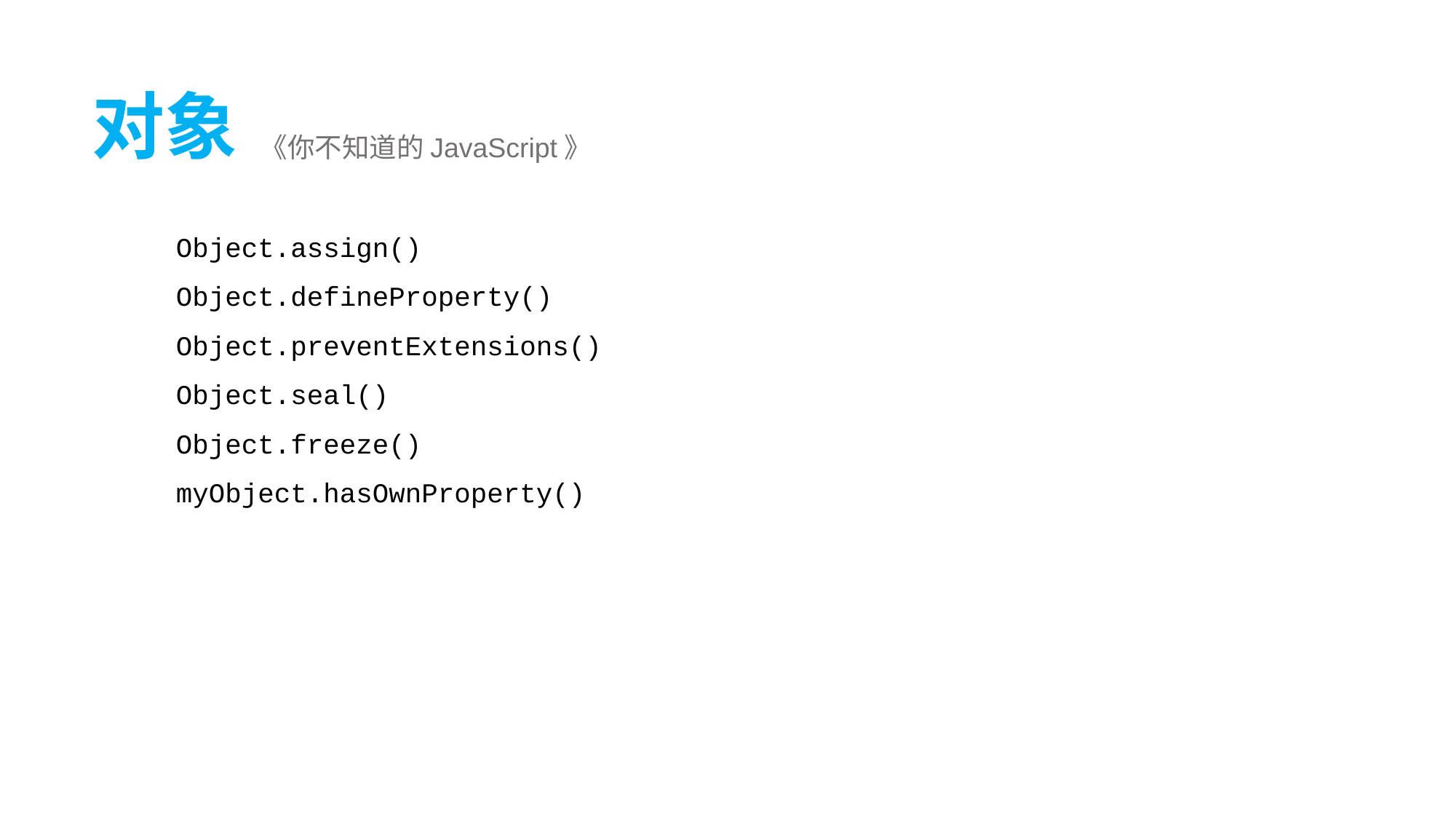

对象
《你不知道的JavaScript》
Object.assign()
Object.defineProperty()
Object.preventExtensions()
Object.seal()
Object.freeze()
myObject.hasOwnProperty()